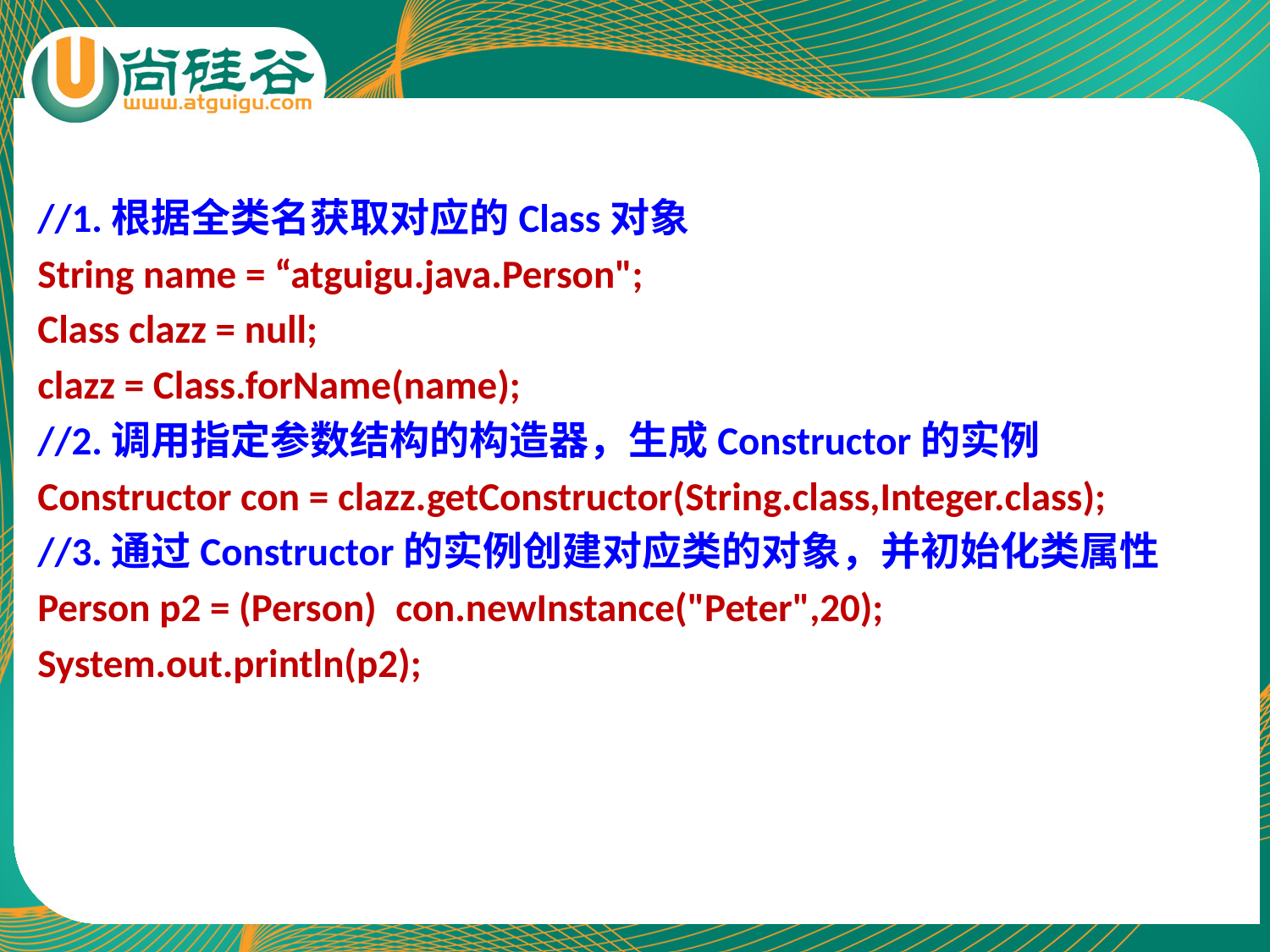

//1.根据全类名获取对应的Class对象
String name = “atguigu.java.Person";
Class clazz = null;
clazz = Class.forName(name);
//2.调用指定参数结构的构造器，生成Constructor的实例
Constructor con = clazz.getConstructor(String.class,Integer.class);
//3.通过Constructor的实例创建对应类的对象，并初始化类属性
Person p2 = (Person) 	con.newInstance("Peter",20);
System.out.println(p2);